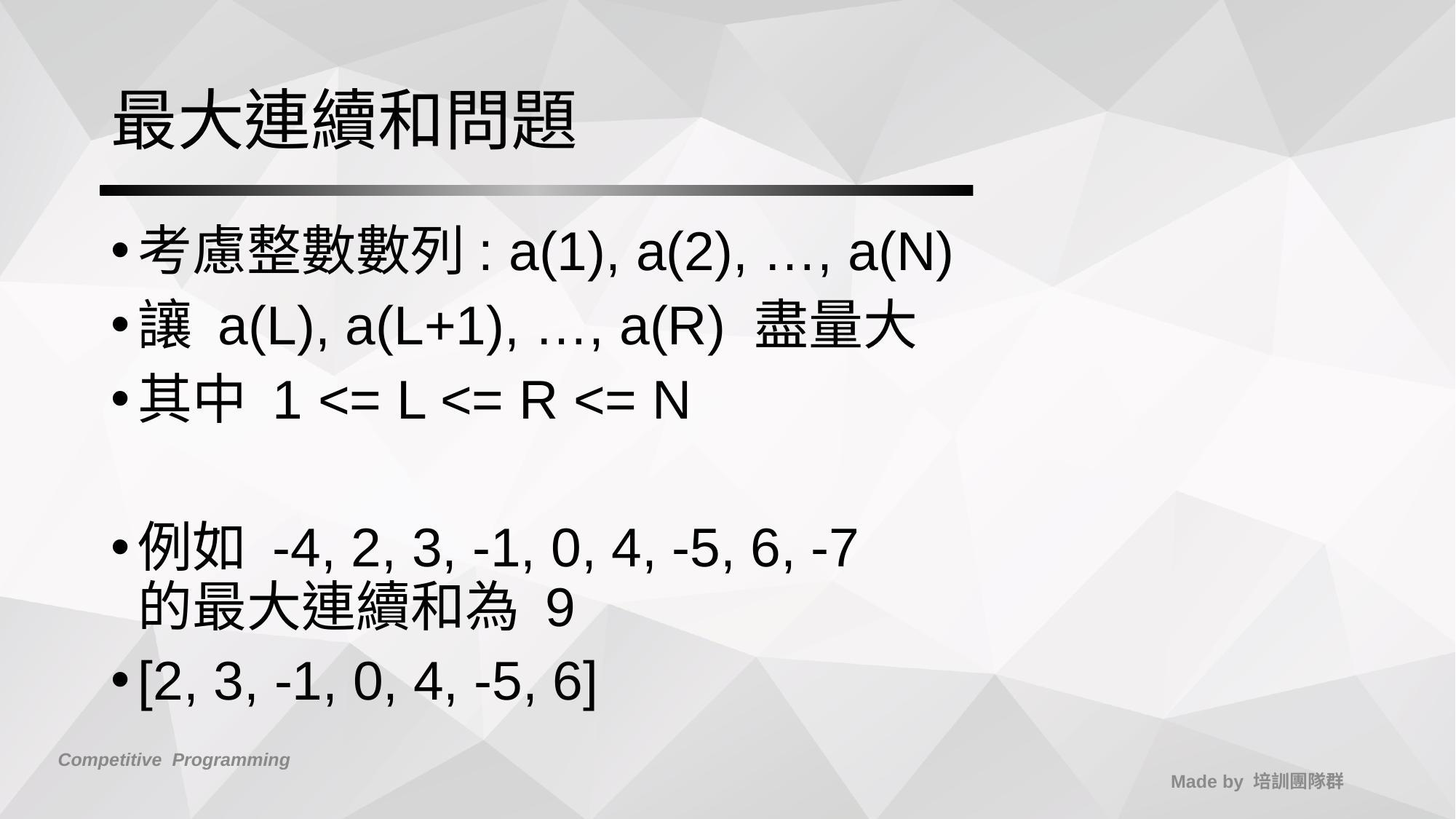

# 最大連續和問題
考慮整數數列: a(1), a(2), …, a(N)
讓 a(L), a(L+1), …, a(R) 盡量大
其中 1 <= L <= R <= N

例如 -4, 2, 3, -1, 0, 4, -5, 6, -7
的最大連續和為 9
[2, 3, -1, 0, 4, -5, 6]